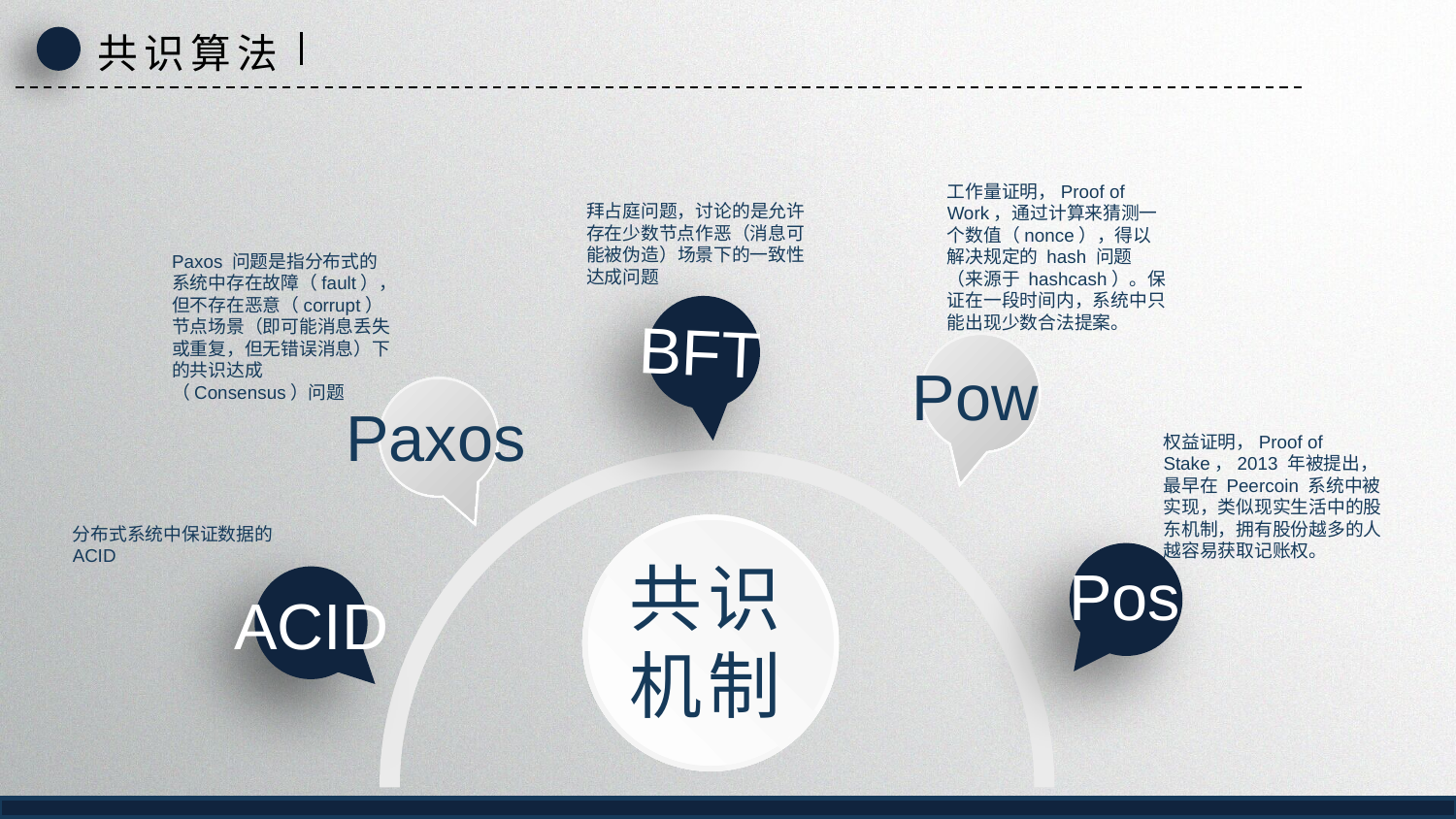

共识算法

工作量证明，Proof of Work，通过计算来猜测一个数值（nonce），得以解决规定的 hash 问题（来源于 hashcash）。保证在一段时间内，系统中只能出现少数合法提案。
拜占庭问题，讨论的是允许存在少数节点作恶（消息可能被伪造）场景下的一致性达成问题
Paxos 问题是指分布式的系统中存在故障（fault），但不存在恶意（corrupt）节点场景（即可能消息丢失或重复，但无错误消息）下的共识达成（Consensus）问题

BFT

Pow

Paxos
权益证明，Proof of Stake，2013 年被提出，最早在 Peercoin 系统中被实现，类似现实生活中的股东机制，拥有股份越多的人越容易获取记账权。

共识机制
分布式系统中保证数据的ACID

Pos

ACID